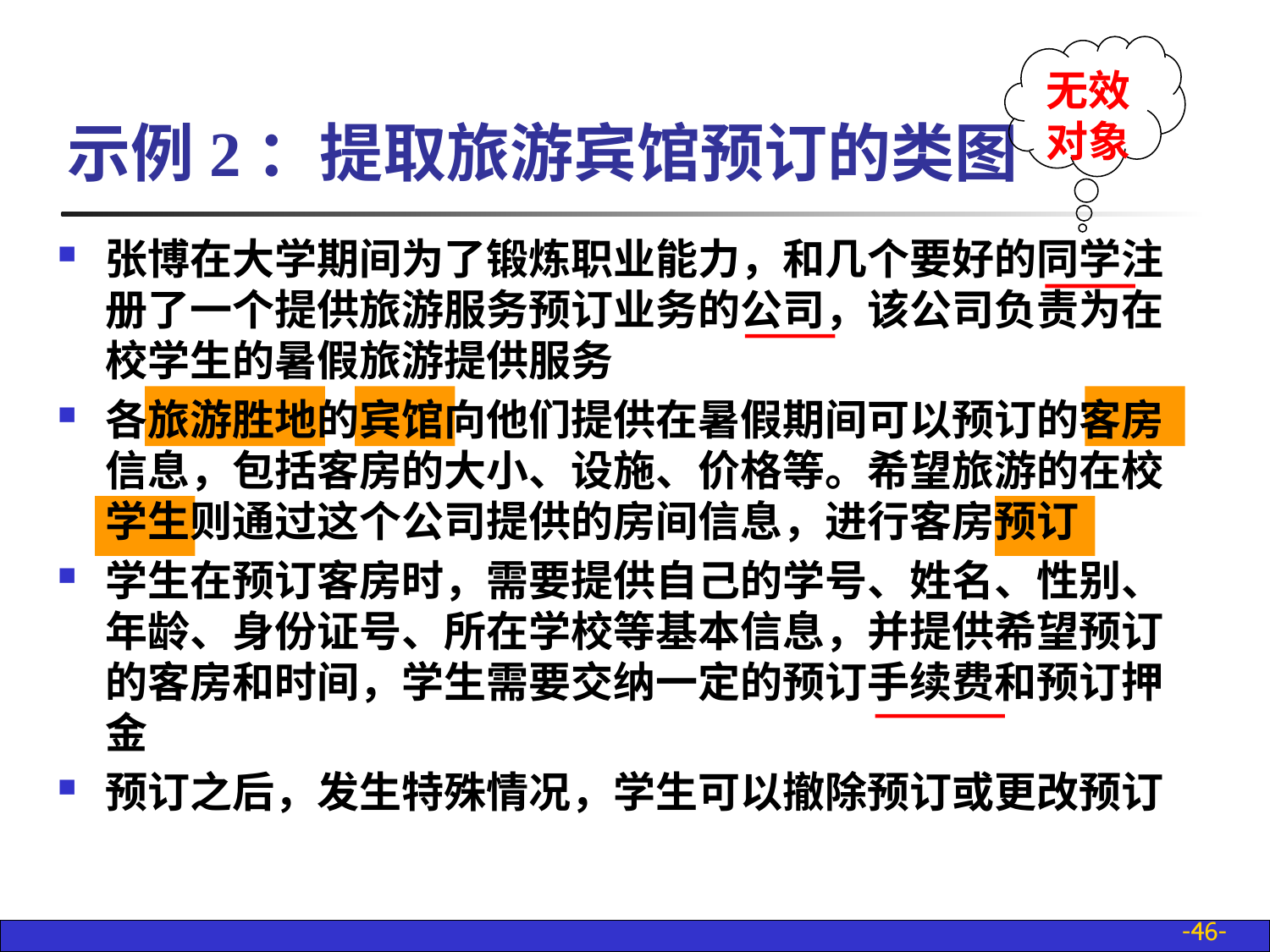

无效对象
示例2：提取旅游宾馆预订的类图
张博在大学期间为了锻炼职业能力，和几个要好的同学注册了一个提供旅游服务预订业务的公司，该公司负责为在校学生的暑假旅游提供服务
各旅游胜地的宾馆向他们提供在暑假期间可以预订的客房信息，包括客房的大小、设施、价格等。希望旅游的在校学生则通过这个公司提供的房间信息，进行客房预订
学生在预订客房时，需要提供自己的学号、姓名、性别、年龄、身份证号、所在学校等基本信息，并提供希望预订的客房和时间，学生需要交纳一定的预订手续费和预订押金
预订之后，发生特殊情况，学生可以撤除预订或更改预订

-46-